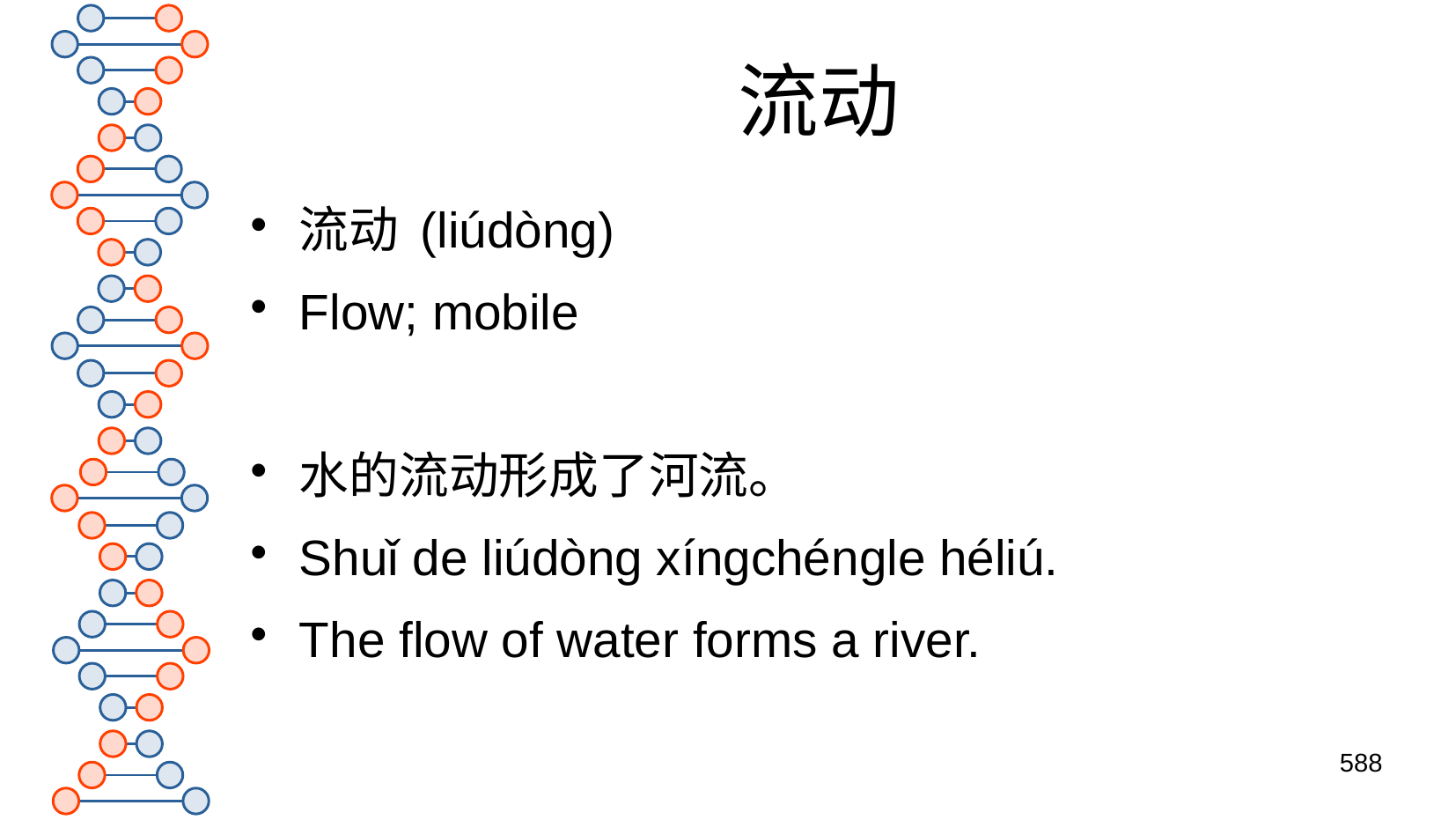

# 流动
流动 (liúdòng)
Flow; mobile

水的流动形成了河流。
Shuǐ de liúdòng xíngchéngle héliú.
The flow of water forms a river.
588